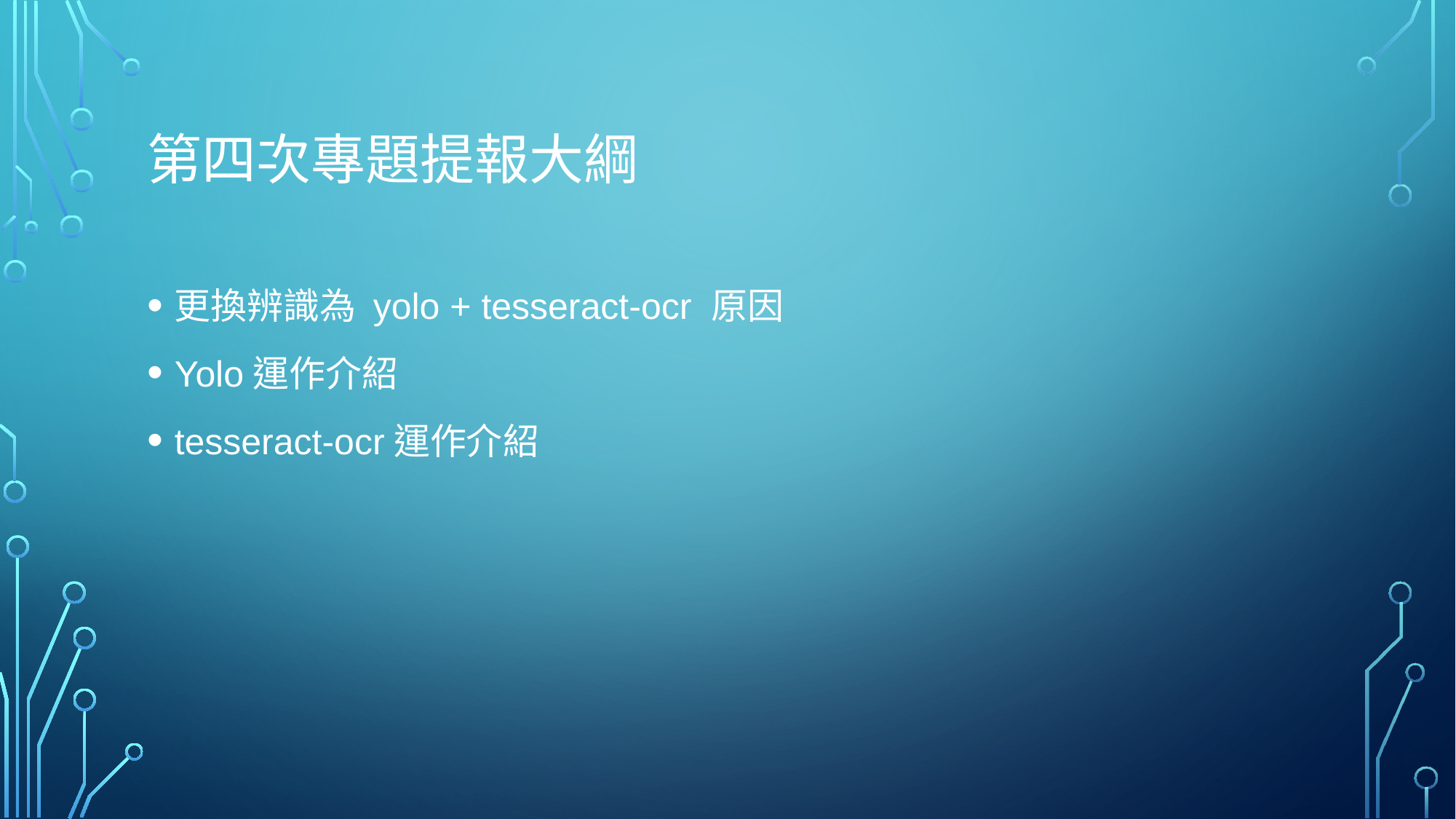

# 第四次專題提報大綱
更換辨識為 yolo + tesseract-ocr 原因
Yolo運作介紹
tesseract-ocr運作介紹